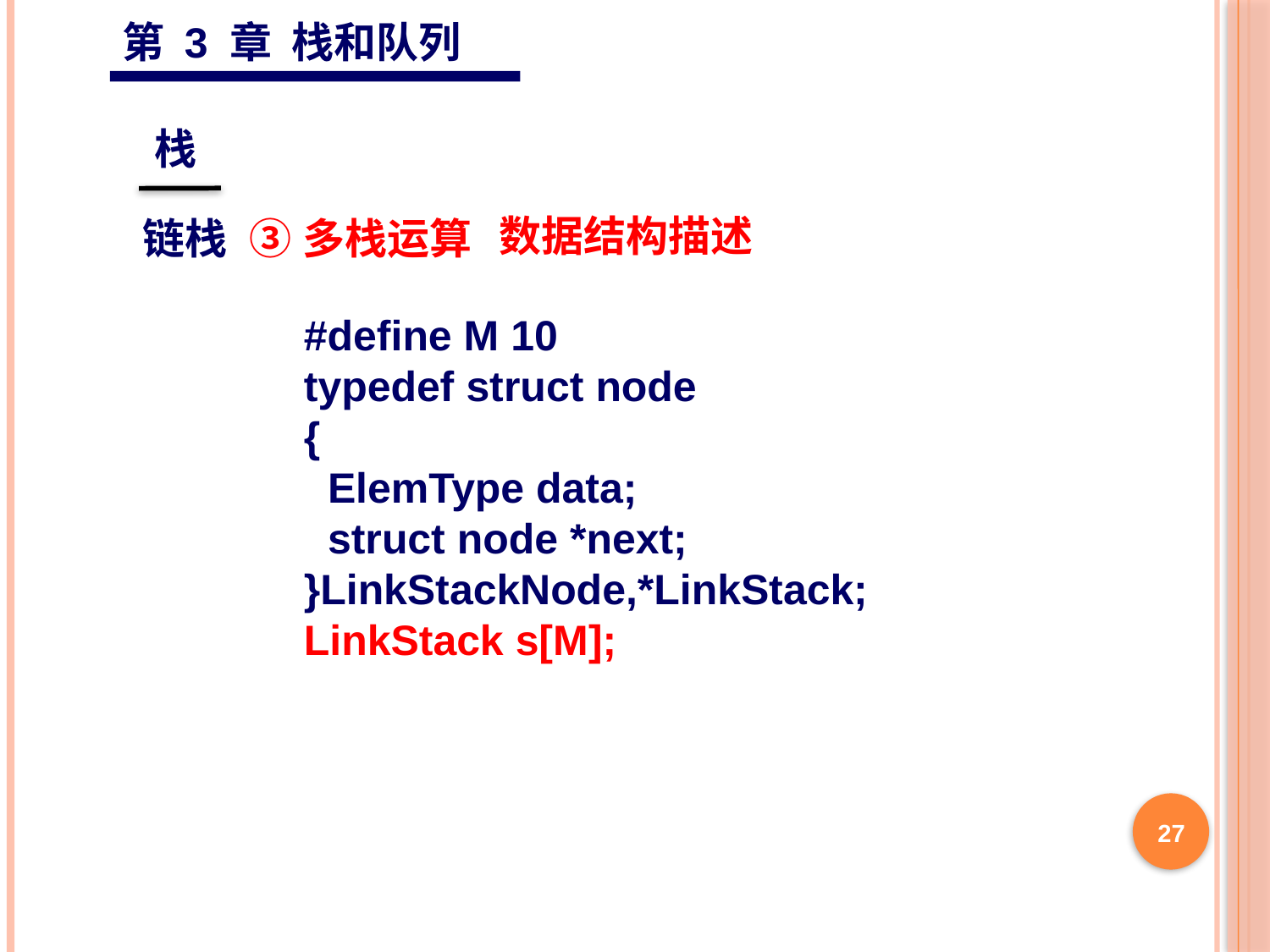

第 3 章  栈和队列

栈
数据结构描述
链栈
③多栈运算
#define M 10
typedef struct node
{
  ElemType data;
  struct node *next;
}LinkStackNode,*LinkStack;
LinkStack s[M];
27